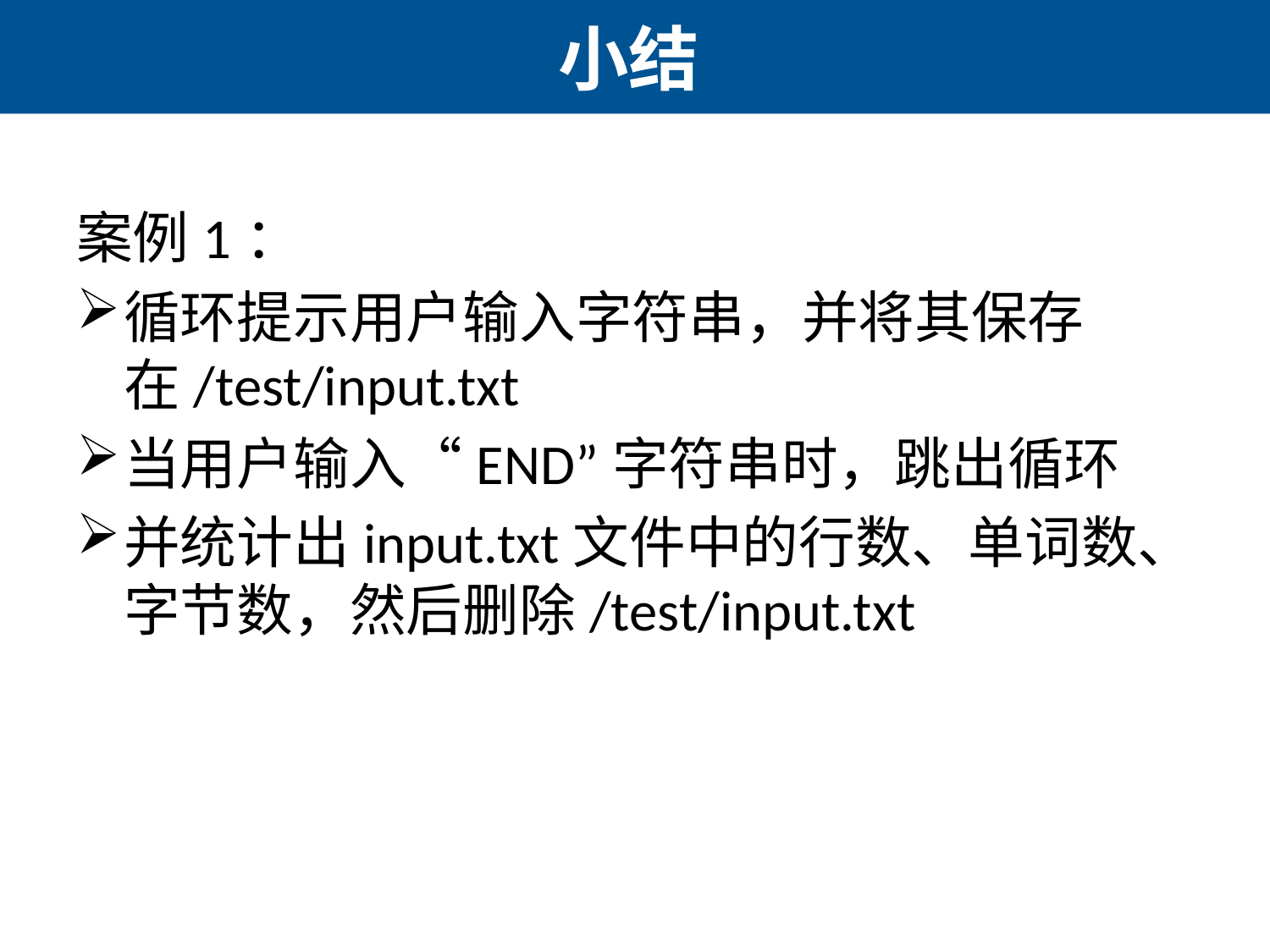

# 小结
案例1：
循环提示用户输入字符串，并将其保存在/test/input.txt
当用户输入“END”字符串时，跳出循环
并统计出input.txt文件中的行数、单词数、字节数，然后删除/test/input.txt